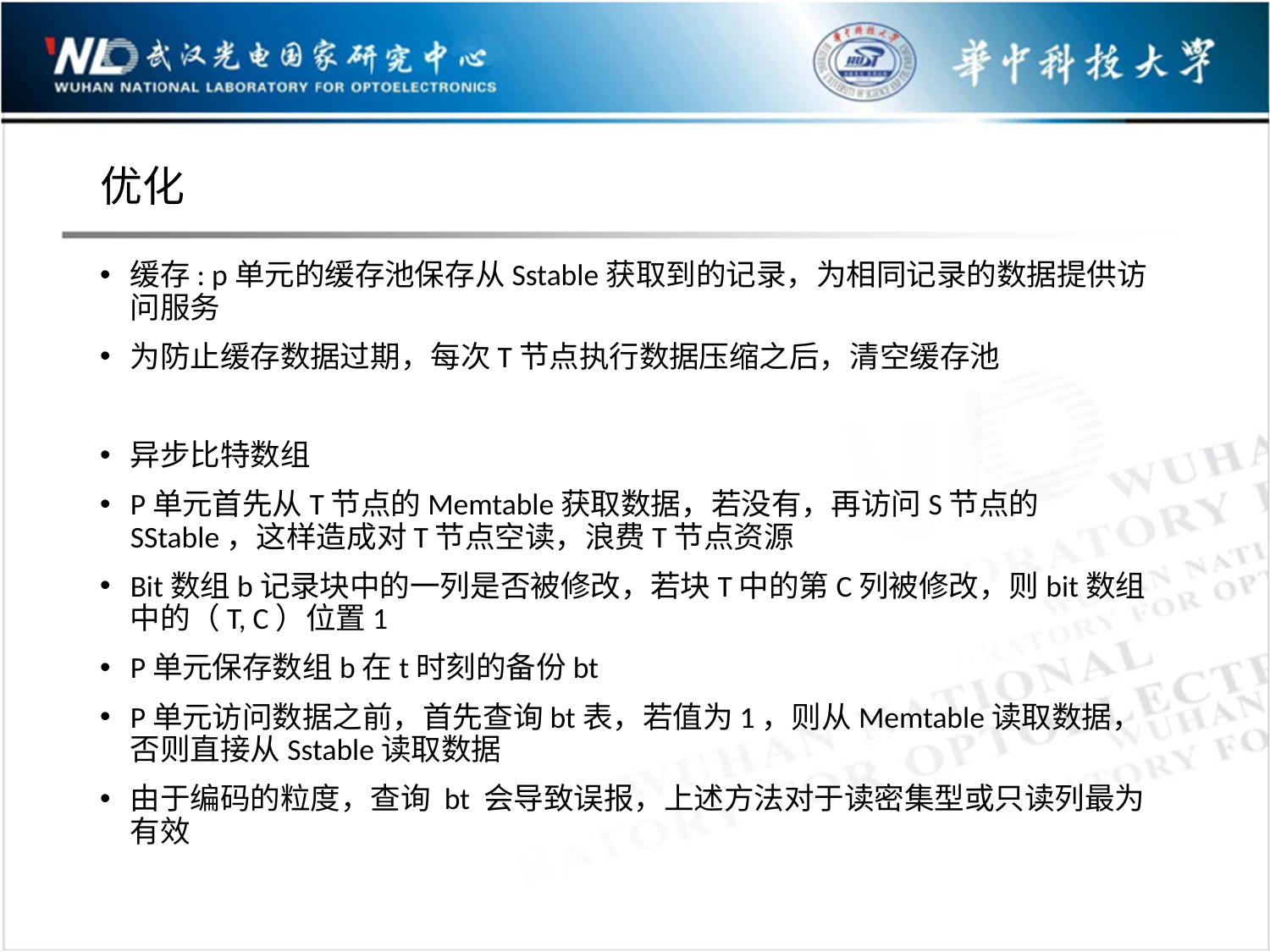

# 优化
缓存: p单元的缓存池保存从Sstable获取到的记录，为相同记录的数据提供访问服务
为防止缓存数据过期，每次T节点执行数据压缩之后，清空缓存池

异步比特数组
P单元首先从T节点的Memtable获取数据，若没有，再访问S节点的SStable，这样造成对T节点空读，浪费T节点资源
Bit数组b记录块中的一列是否被修改，若块T中的第C列被修改，则bit数组中的（T, C）位置1
P单元保存数组b在t时刻的备份bt
P单元访问数据之前，首先查询bt表，若值为1，则从Memtable读取数据，否则直接从Sstable读取数据
由于编码的粒度，查询 bt 会导致误报，上述方法对于读密集型或只读列最为有效